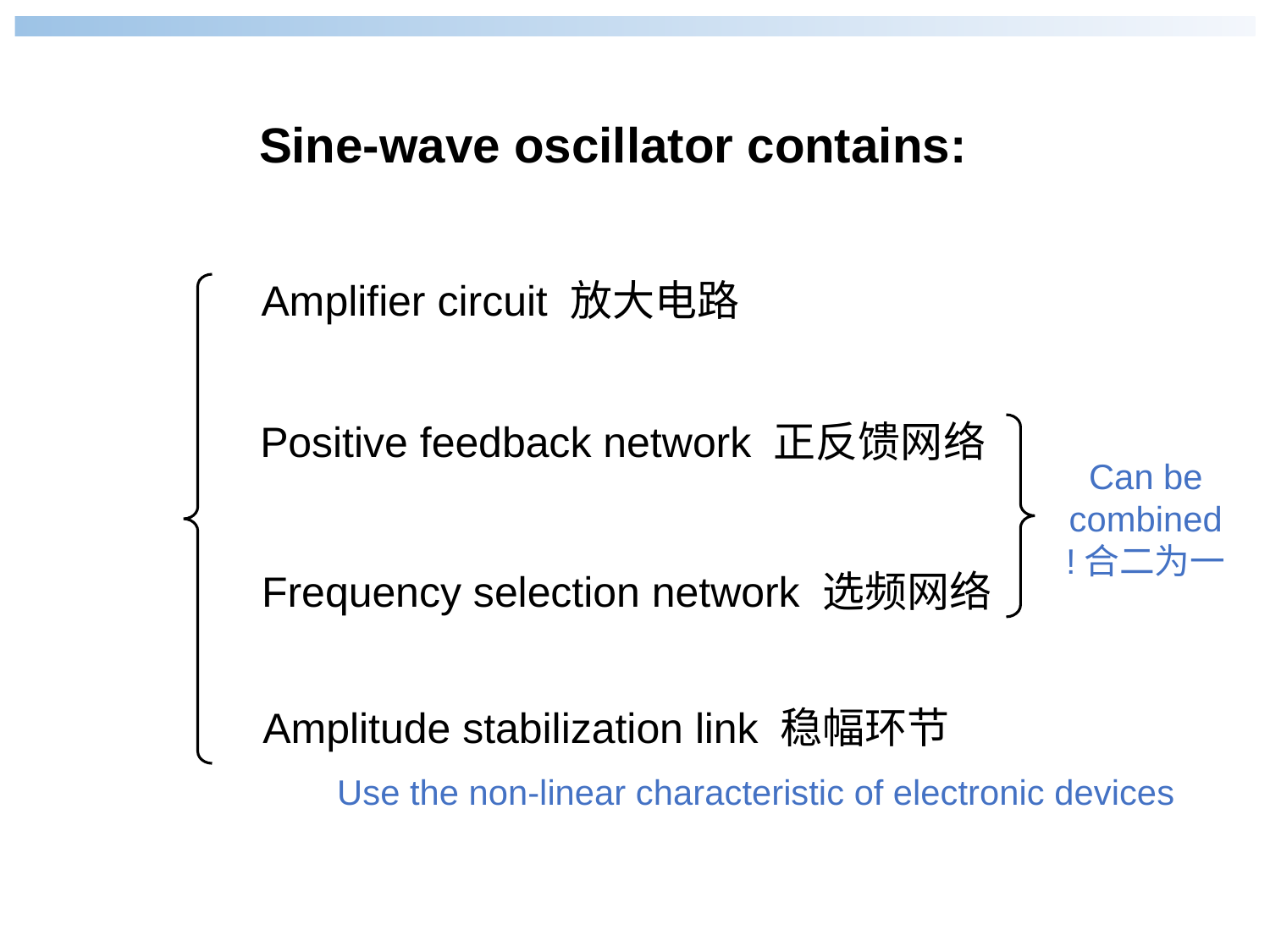

Sine-wave oscillator contains:
Amplifier circuit 放大电路

Positive feedback network 正反馈网络

Can be combined!合二为一
Frequency selection network 选频网络
Amplitude stabilization link 稳幅环节
Use the non-linear characteristic of electronic devices